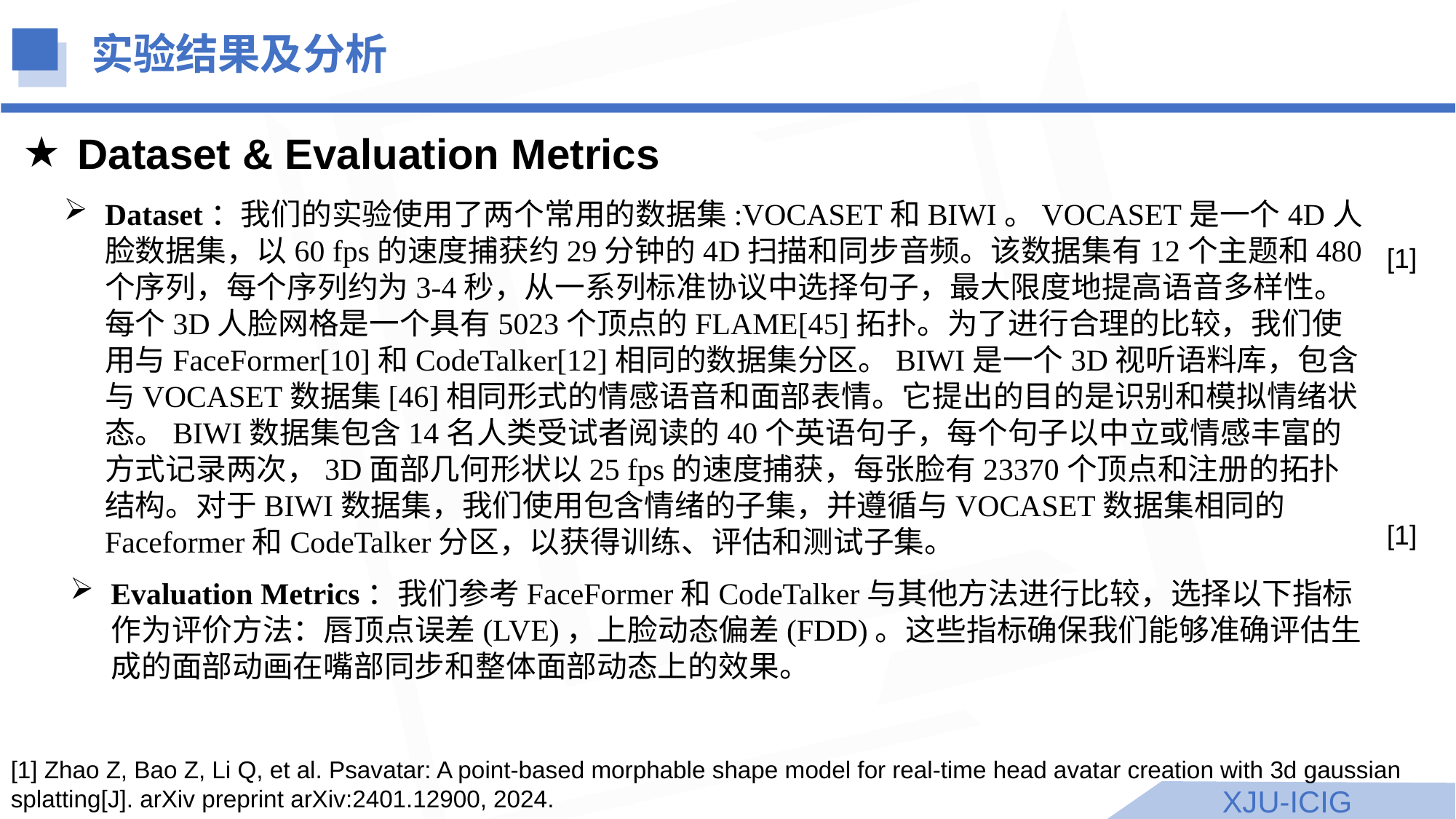

实验结果及分析

Dataset & Evaluation Metrics
Dataset：我们的实验使用了两个常用的数据集:VOCASET和BIWI。VOCASET是一个4D人脸数据集，以60 fps的速度捕获约29分钟的4D扫描和同步音频。该数据集有12个主题和480个序列，每个序列约为3-4秒，从一系列标准协议中选择句子，最大限度地提高语音多样性。每个3D人脸网格是一个具有5023个顶点的FLAME[45]拓扑。为了进行合理的比较，我们使用与FaceFormer[10]和CodeTalker[12]相同的数据集分区。BIWI是一个3D视听语料库，包含与VOCASET数据集[46]相同形式的情感语音和面部表情。它提出的目的是识别和模拟情绪状态。BIWI数据集包含14名人类受试者阅读的40个英语句子，每个句子以中立或情感丰富的方式记录两次，3D面部几何形状以25 fps的速度捕获，每张脸有23370个顶点和注册的拓扑结构。对于BIWI数据集，我们使用包含情绪的子集，并遵循与VOCASET数据集相同的Faceformer和CodeTalker分区，以获得训练、评估和测试子集。
[1]
[1]
Evaluation Metrics：我们参考FaceFormer和CodeTalker与其他方法进行比较，选择以下指标作为评价方法：唇顶点误差(LVE)，上脸动态偏差(FDD)。这些指标确保我们能够准确评估生成的面部动画在嘴部同步和整体面部动态上的效果。
[1] Zhao Z, Bao Z, Li Q, et al. Psavatar: A point-based morphable shape model for real-time head avatar creation with 3d gaussian splatting[J]. arXiv preprint arXiv:2401.12900, 2024.
XJU-ICIG